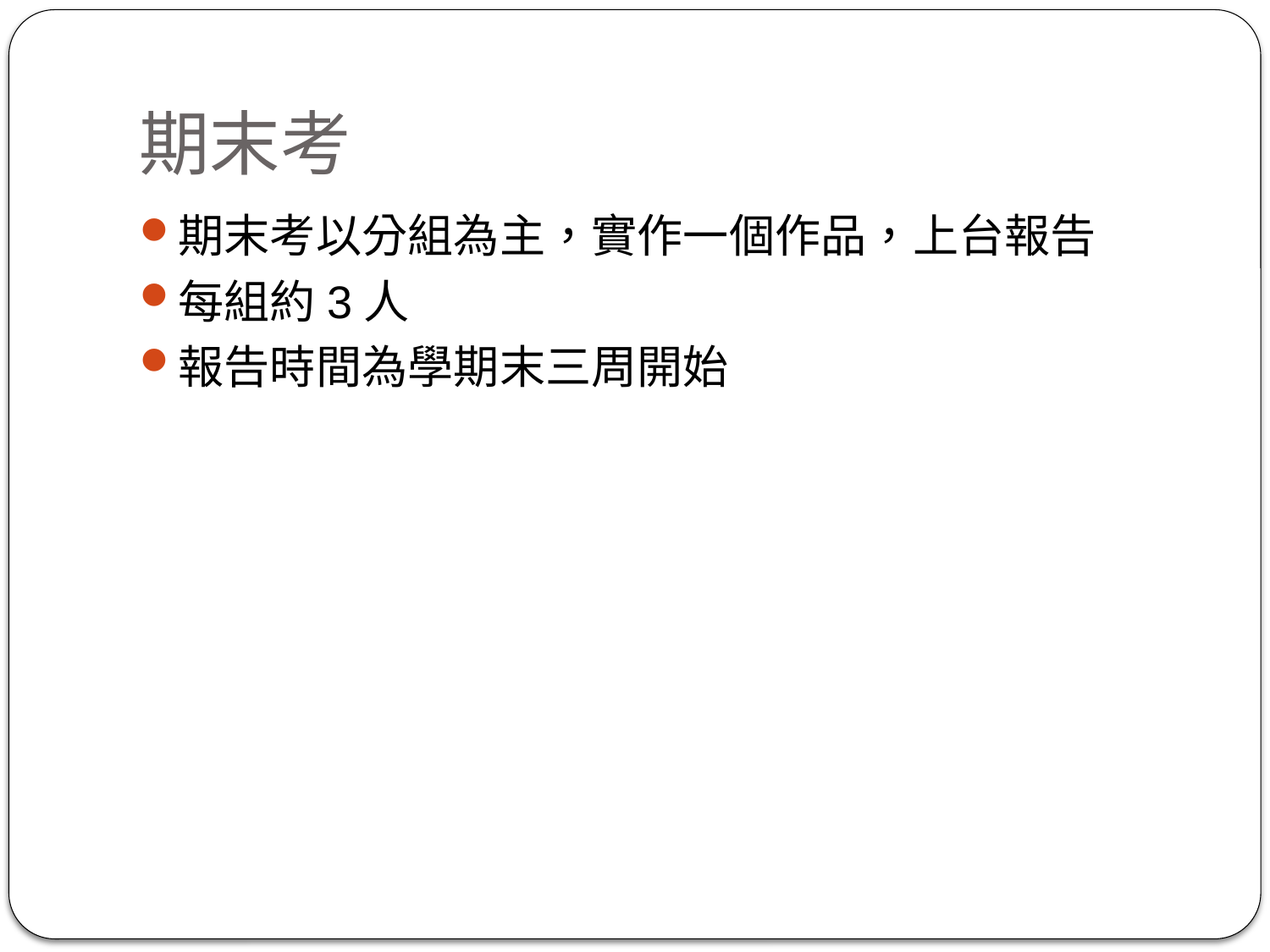

# 期末考
期末考以分組為主，實作一個作品，上台報告
每組約3人
報告時間為學期末三周開始